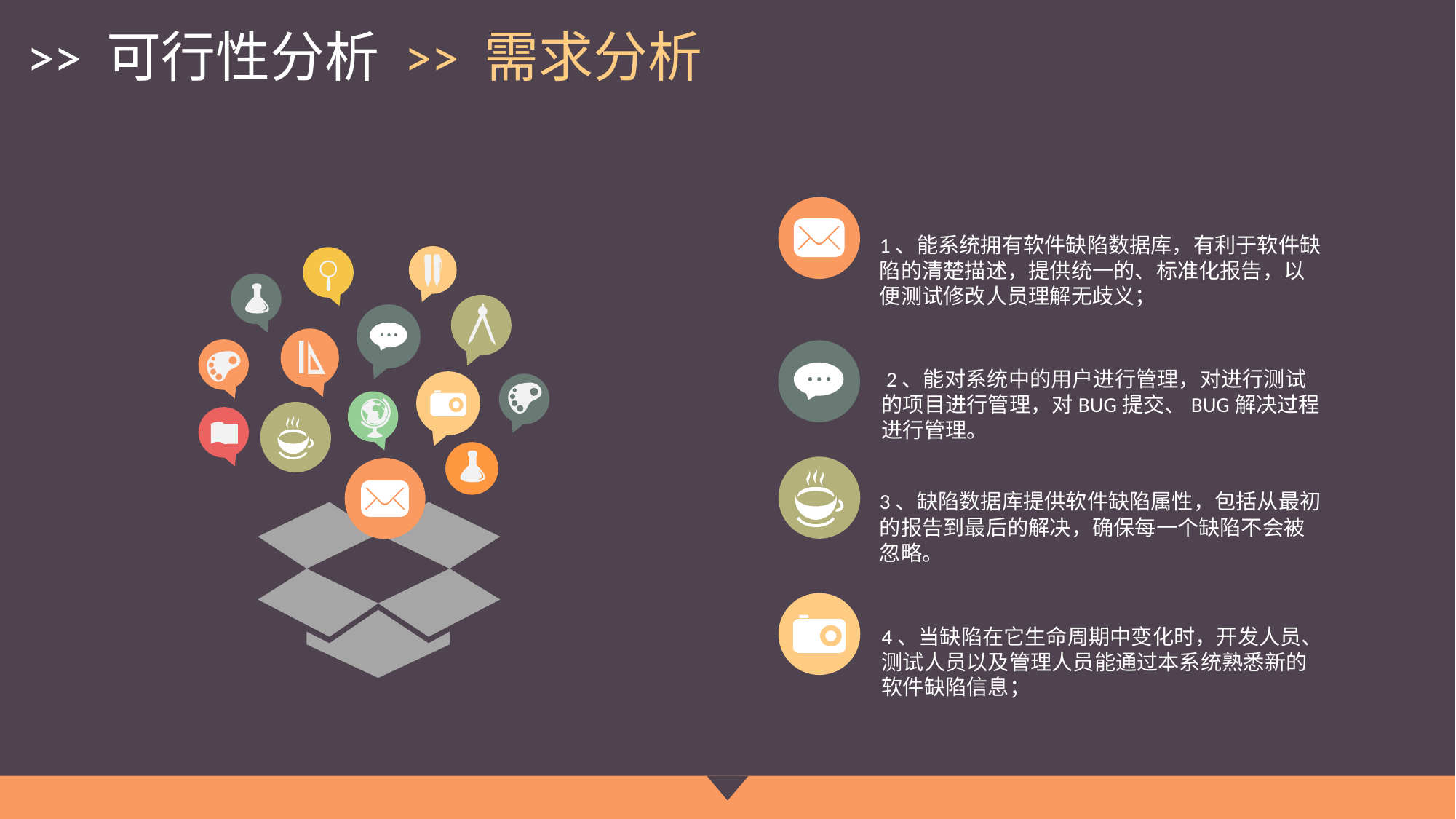

# >> 可行性分析 >> 需求分析

1、能系统拥有软件缺陷数据库，有利于软件缺陷的清楚描述，提供统一的、标准化报告，以便测试修改人员理解无歧义；

 2、能对系统中的用户进行管理，对进行测试的项目进行管理，对BUG提交、BUG解决过程进行管理。

3、缺陷数据库提供软件缺陷属性，包括从最初的报告到最后的解决，确保每一个缺陷不会被忽略。

4、当缺陷在它生命周期中变化时，开发人员、测试人员以及管理人员能通过本系统熟悉新的软件缺陷信息；